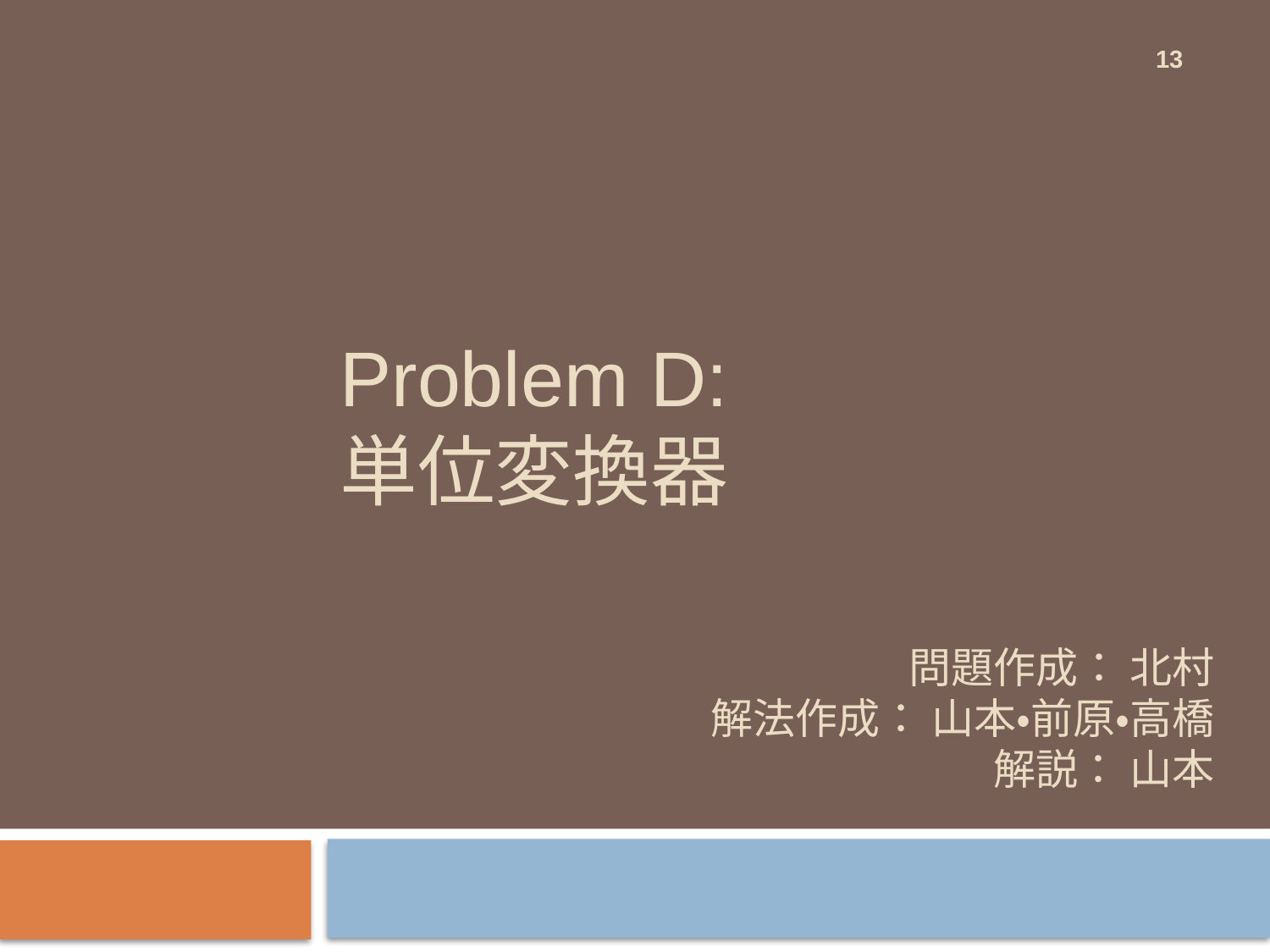

13
# Problem D: 単位変換器
問題作成： 北村
解法作成： 山本・前原・高橋
解説： 山本